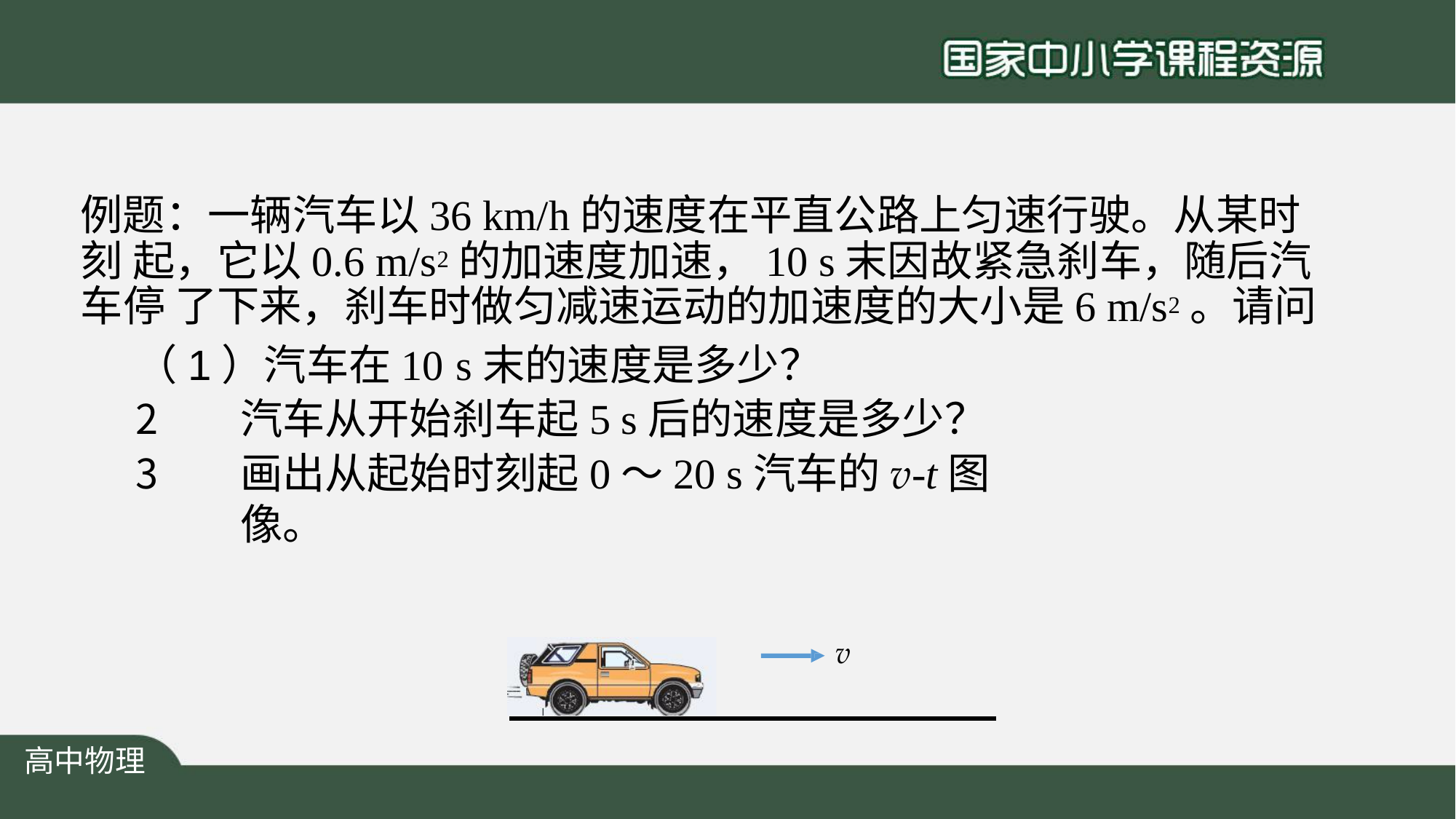

# 例题：一辆汽车以36 km/h的速度在平直公路上匀速行驶。从某时刻 起，它以0.6 m/s2的加速度加速，10 s末因故紧急刹车，随后汽车停 了下来，刹车时做匀减速运动的加速度的大小是6 m/s2。请问
（1）汽车在10 s末的速度是多少？
汽车从开始刹车起5 s后的速度是多少？
画出从起始时刻起0～20 s汽车的v-t图像。
v

高中物理